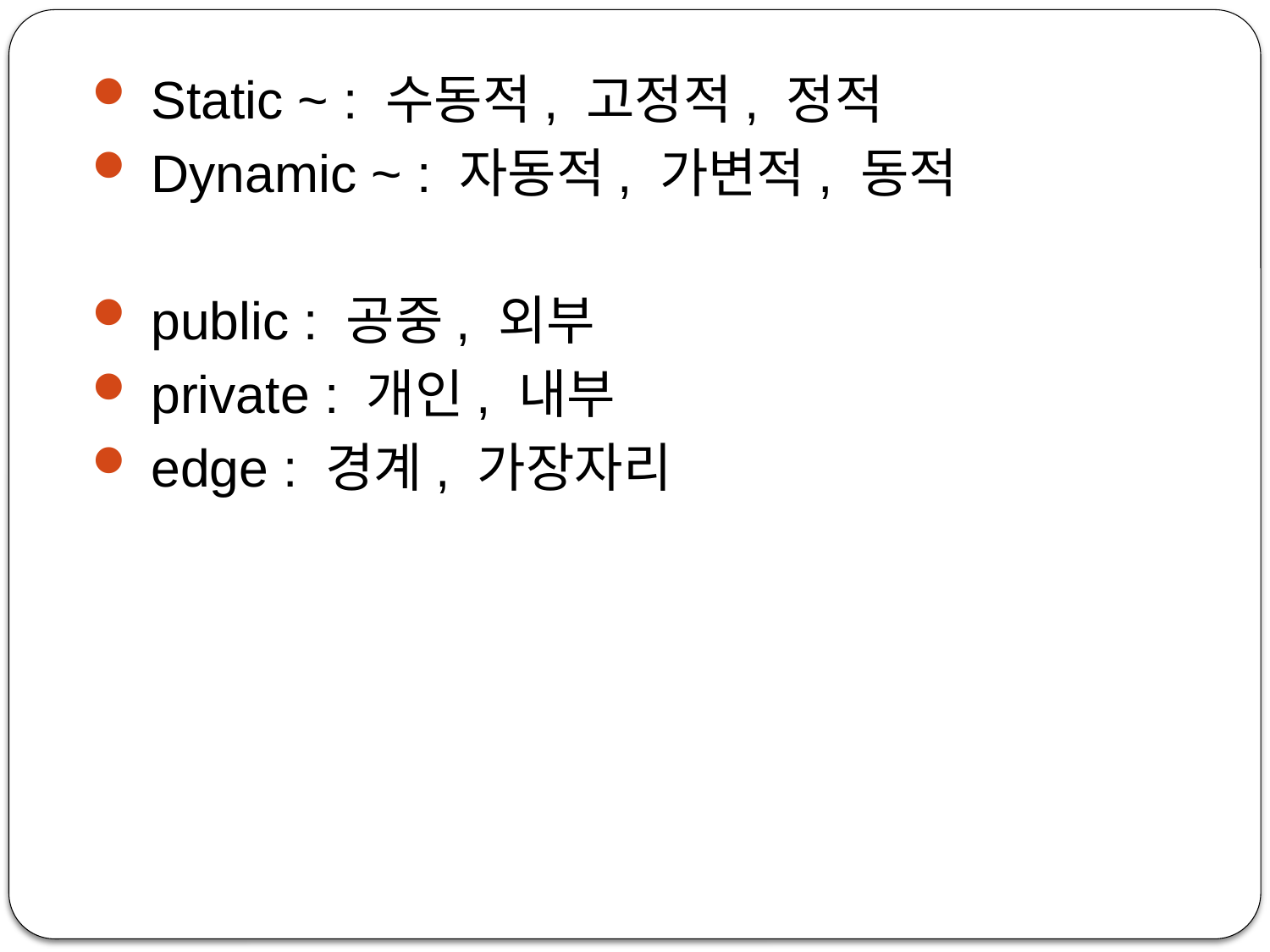

Static ~ : 수동적, 고정적, 정적
 Dynamic ~ : 자동적, 가변적, 동적

 public : 공중, 외부
 private : 개인, 내부
 edge : 경계, 가장자리